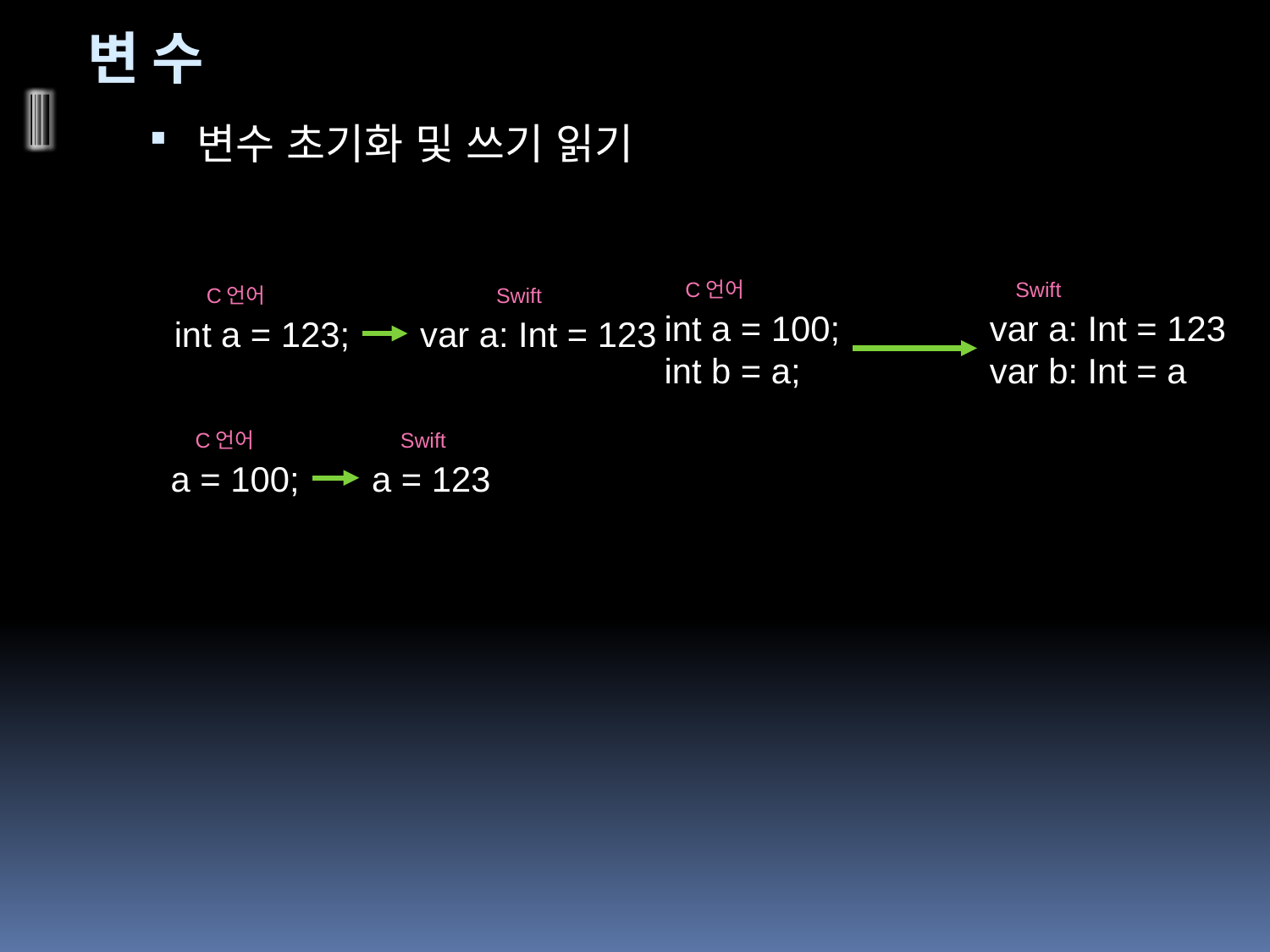

# 변 수
변수 초기화 및 쓰기 읽기
C언어
Swift
int a = 100;
int b = a;
var a: Int = 123
var b: Int = a
C언어
Swift
int a = 123;
var a: Int = 123
C언어
Swift
a = 100;
a = 123